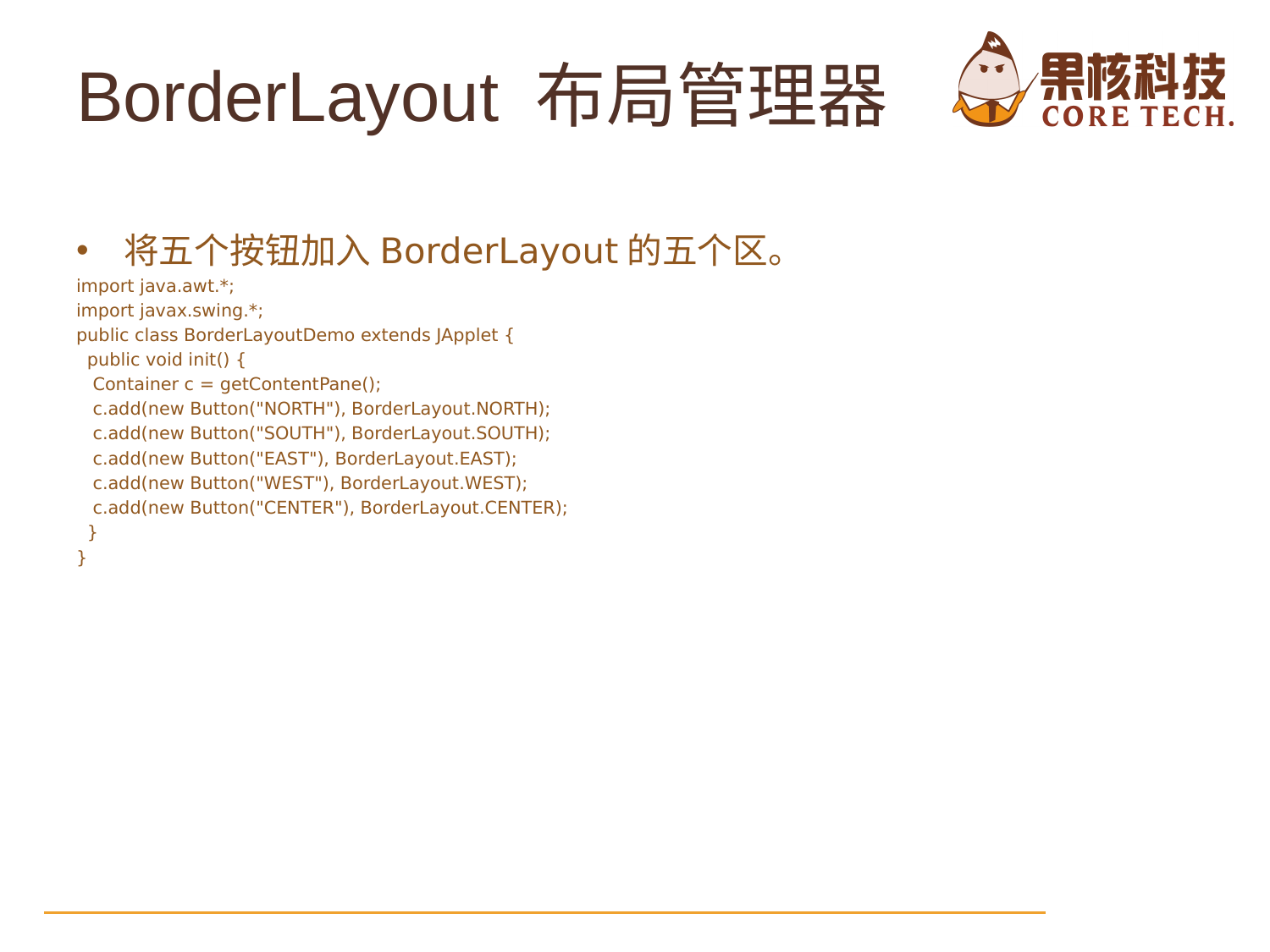

# BorderLayout 布局管理器
将五个按钮加入BorderLayout的五个区。
import java.awt.*;
import javax.swing.*;
public class BorderLayoutDemo extends JApplet {
  public void init() {
   Container c = getContentPane();
   c.add(new Button("NORTH"), BorderLayout.NORTH);
   c.add(new Button("SOUTH"), BorderLayout.SOUTH);
   c.add(new Button("EAST"), BorderLayout.EAST);
   c.add(new Button("WEST"), BorderLayout.WEST);
   c.add(new Button("CENTER"), BorderLayout.CENTER);
  }
}